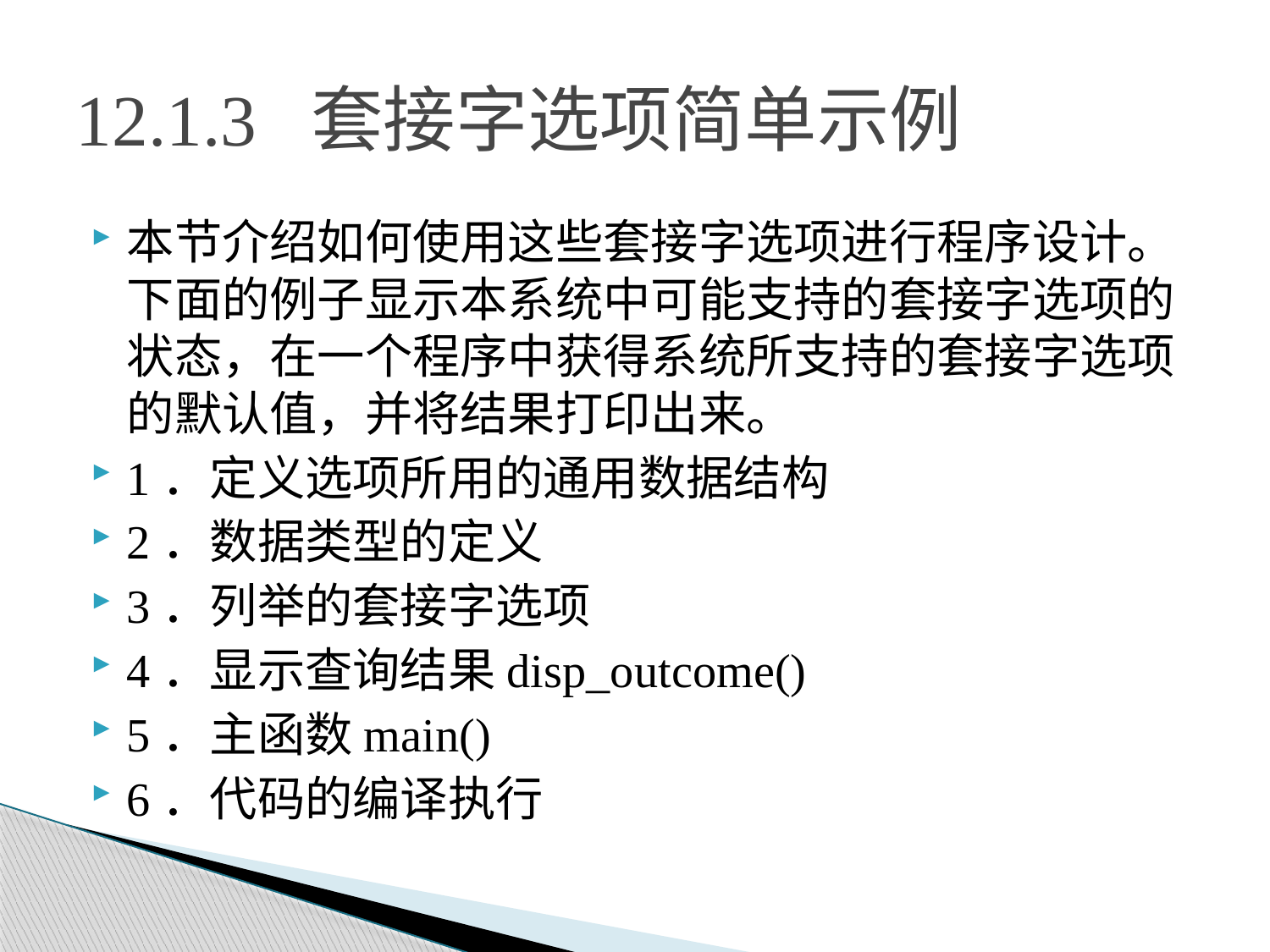

# 12.1.3  套接字选项简单示例
本节介绍如何使用这些套接字选项进行程序设计。下面的例子显示本系统中可能支持的套接字选项的状态，在一个程序中获得系统所支持的套接字选项的默认值，并将结果打印出来。
1．定义选项所用的通用数据结构
2．数据类型的定义
3．列举的套接字选项
4．显示查询结果disp_outcome()
5．主函数main()
6．代码的编译执行